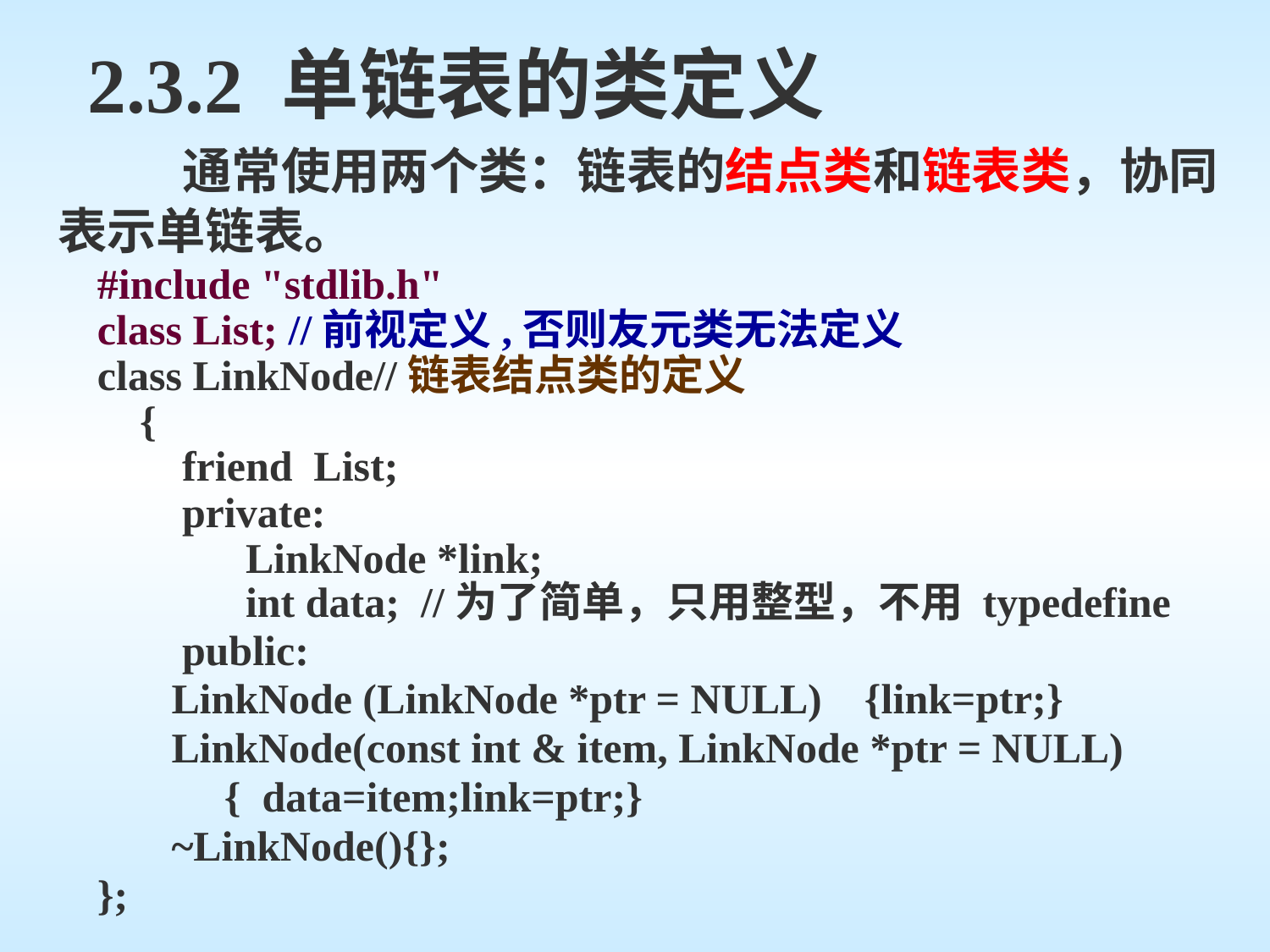

2.3.2 单链表的类定义
 通常使用两个类：链表的结点类和链表类，协同表示单链表。

#include "stdlib.h"
class List; //前视定义,否则友元类无法定义
class LinkNode//链表结点类的定义
    {
        friend  List;
        private:
              LinkNode *link;
              int data;  //为了简单，只用整型，不用 typedefine
        public:
       LinkNode (LinkNode *ptr = NULL)    {link=ptr;}
       LinkNode(const int & item, LinkNode *ptr = NULL)
            {  data=item;link=ptr;}
       ~LinkNode(){};
};